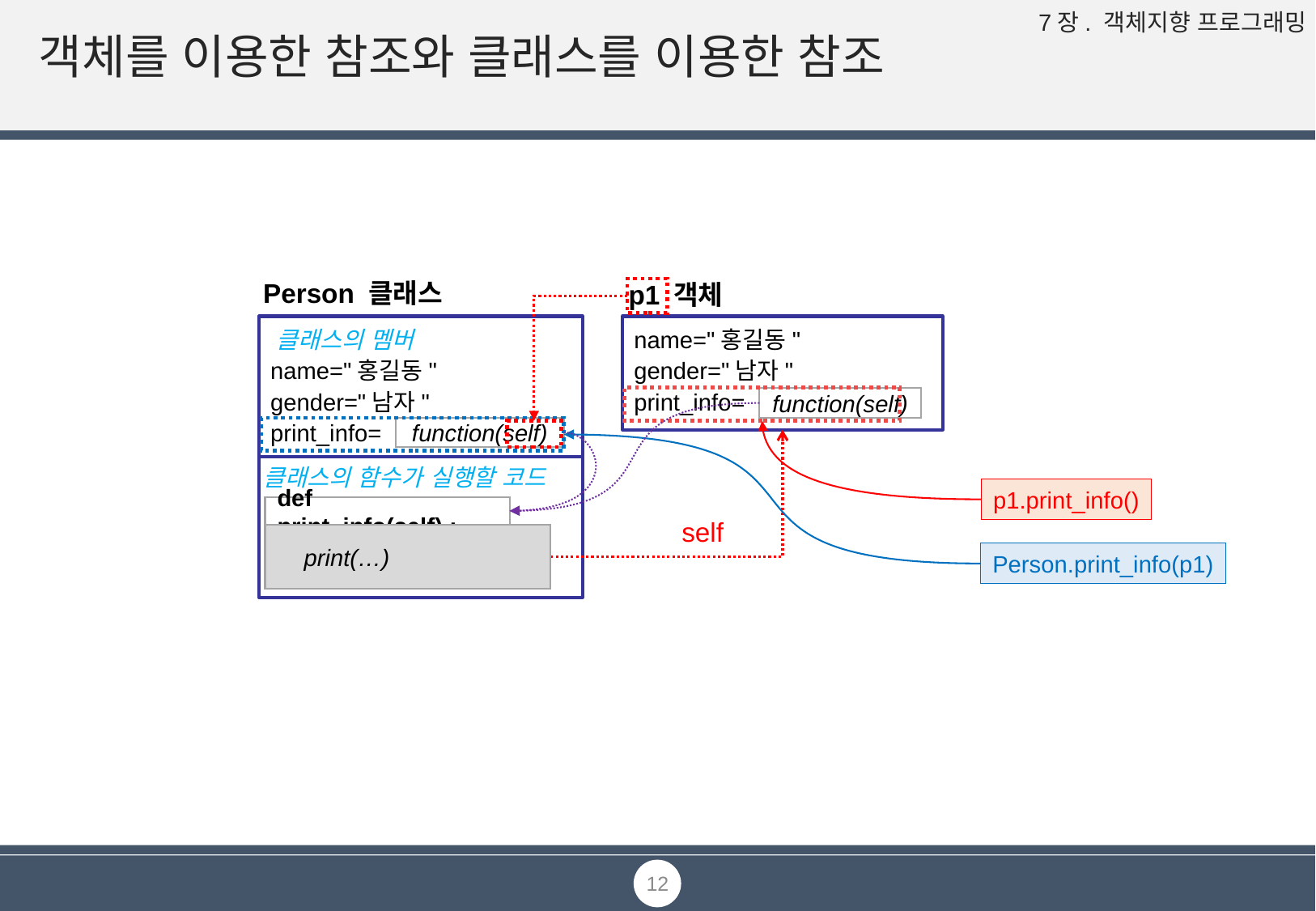

# 객체를 이용한 참조와 클래스를 이용한 참조

Person 클래스
p1 객체
 클래스의 멤버
 name="홍길동"
 gender="남자"
 print_info=
 name="홍길동"
 gender="남자"
 print_info=
클래스의 함수가 실행할 코드

function(self)

function(self)

p1.print_info()
def print_info(self) :
self
    print(…)
Person.print_info(p1)
12